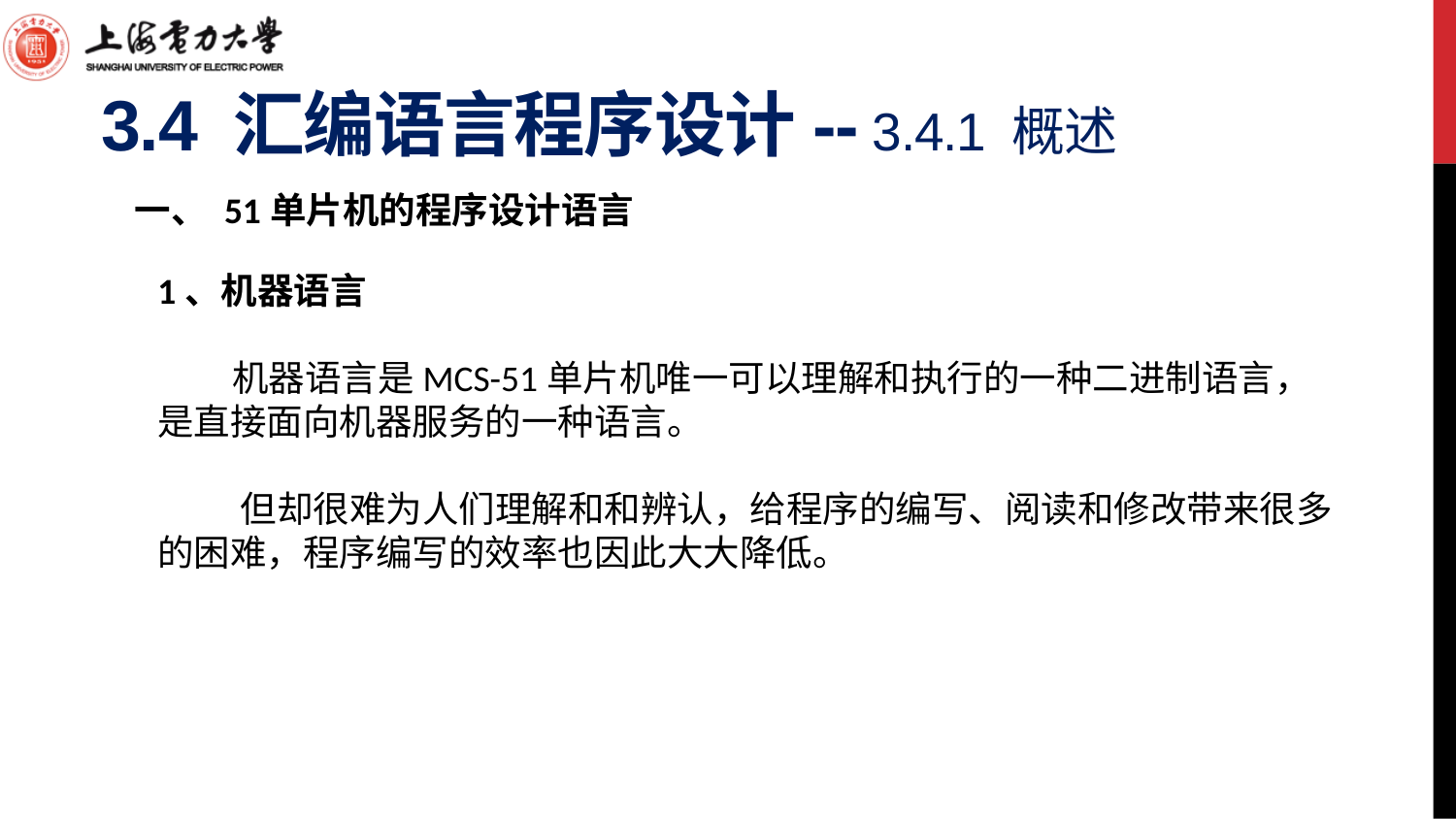

# 3.4 汇编语言程序设计-- 3.4.1 概述
一、 51单片机的程序设计语言

1、机器语言

        机器语言是MCS-51单片机唯一可以理解和执行的一种二进制语言，是直接面向机器服务的一种语言。

         但却很难为人们理解和和辨认，给程序的编写、阅读和修改带来很多的困难，程序编写的效率也因此大大降低。